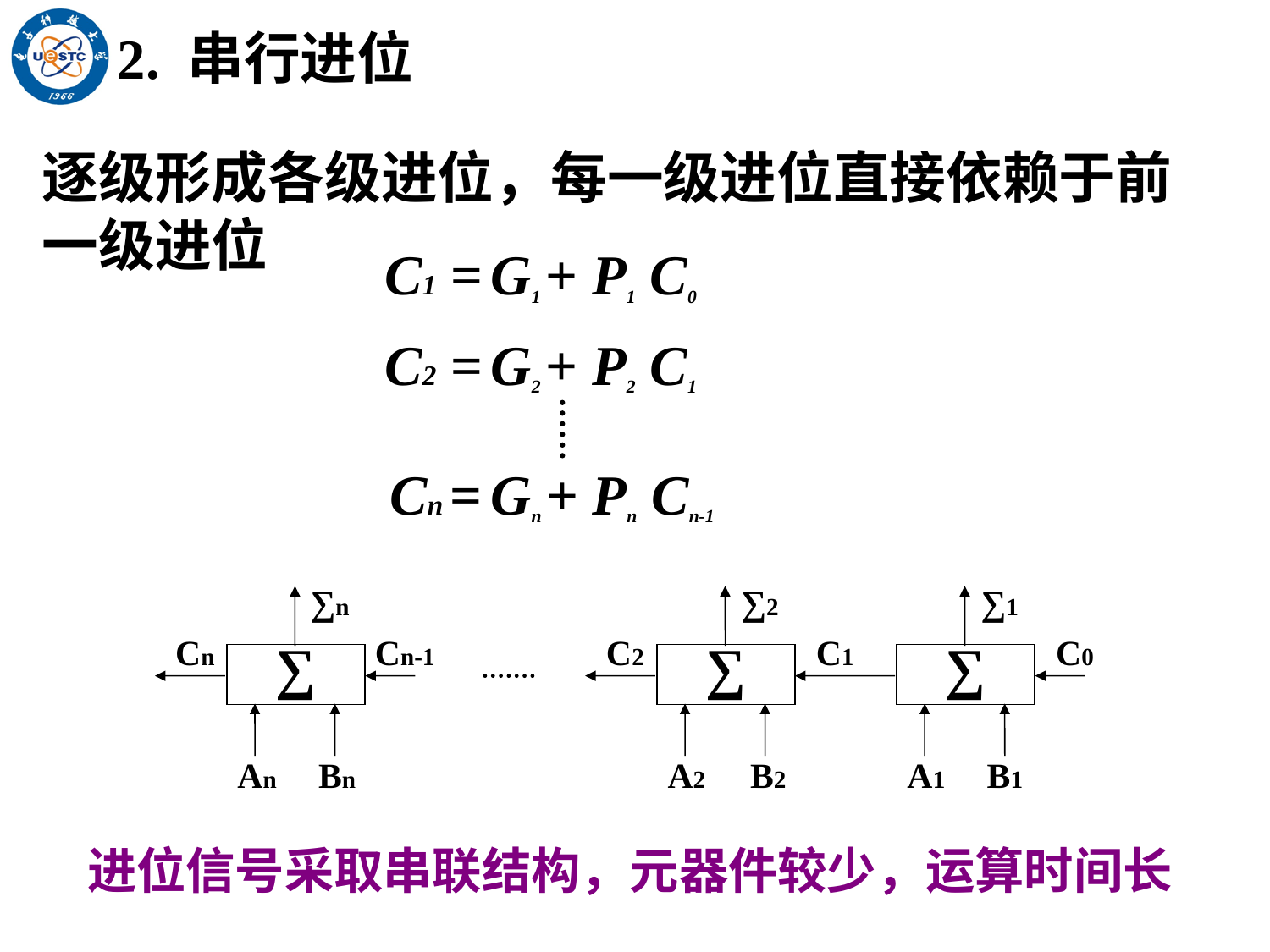

2. 串行进位
逐级形成各级进位，每一级进位直接依赖于前一级进位
C1  = G1 + P1 C0
C2  = G2 + P2 C1

Cn = Gn + Pn Cn-1
∑n

Cn
Cn-1
∑

An     Bn
∑2

C2
∑

A2     B2
∑1

C0
∑

A1     B1
C1

进位信号采取串联结构，元器件较少，运算时间长